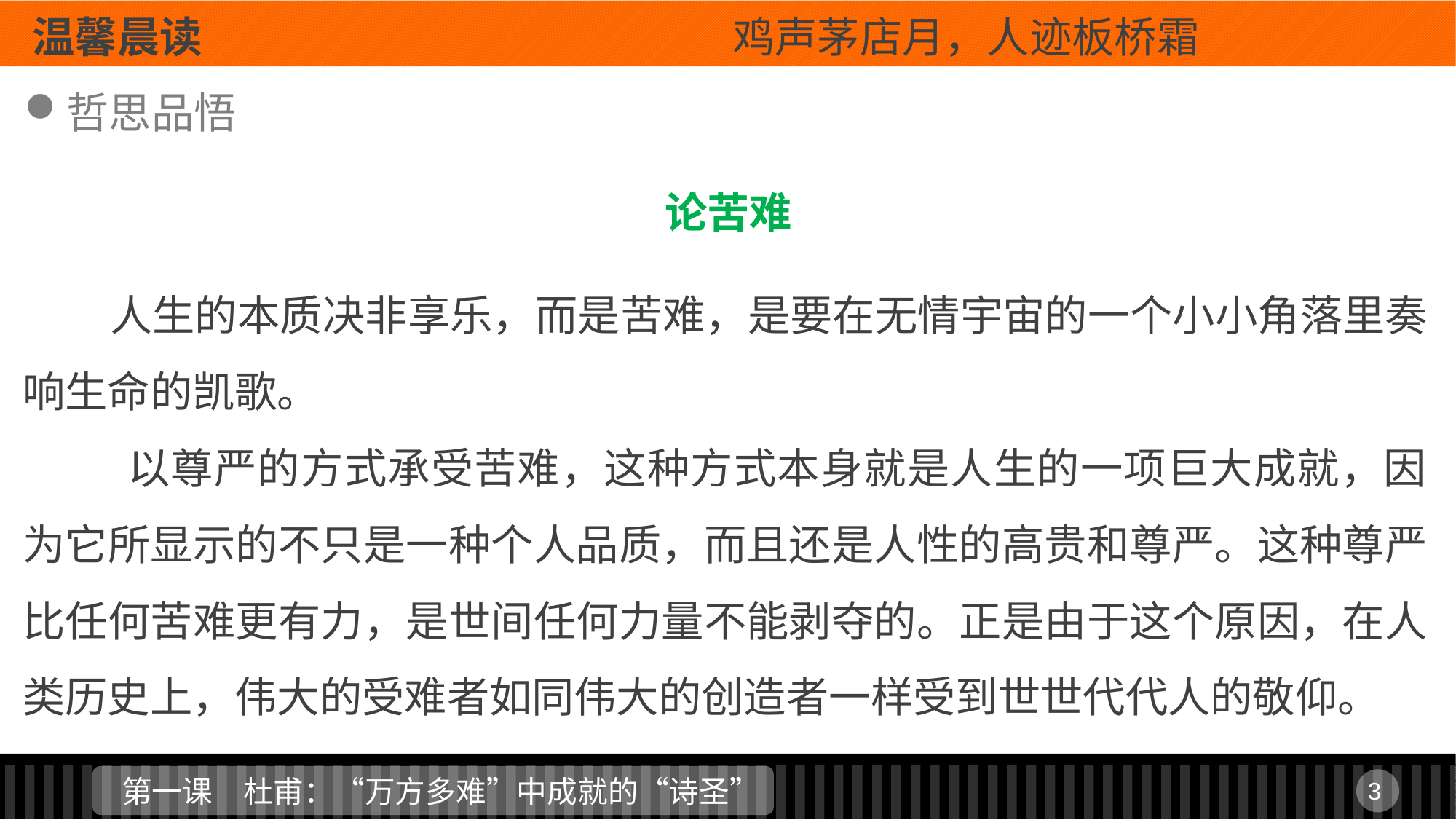

温馨晨读                                                       鸡声茅店月，人迹板桥霜
哲思品悟
论苦难
        人生的本质决非享乐，而是苦难，是要在无情宇宙的一个小小角落里奏响生命的凯歌。
         以尊严的方式承受苦难，这种方式本身就是人生的一项巨大成就，因为它所显示的不只是一种个人品质，而且还是人性的高贵和尊严。这种尊严比任何苦难更有力，是世间任何力量不能剥夺的。正是由于这个原因，在人类历史上，伟大的受难者如同伟大的创造者一样受到世世代代人的敬仰。